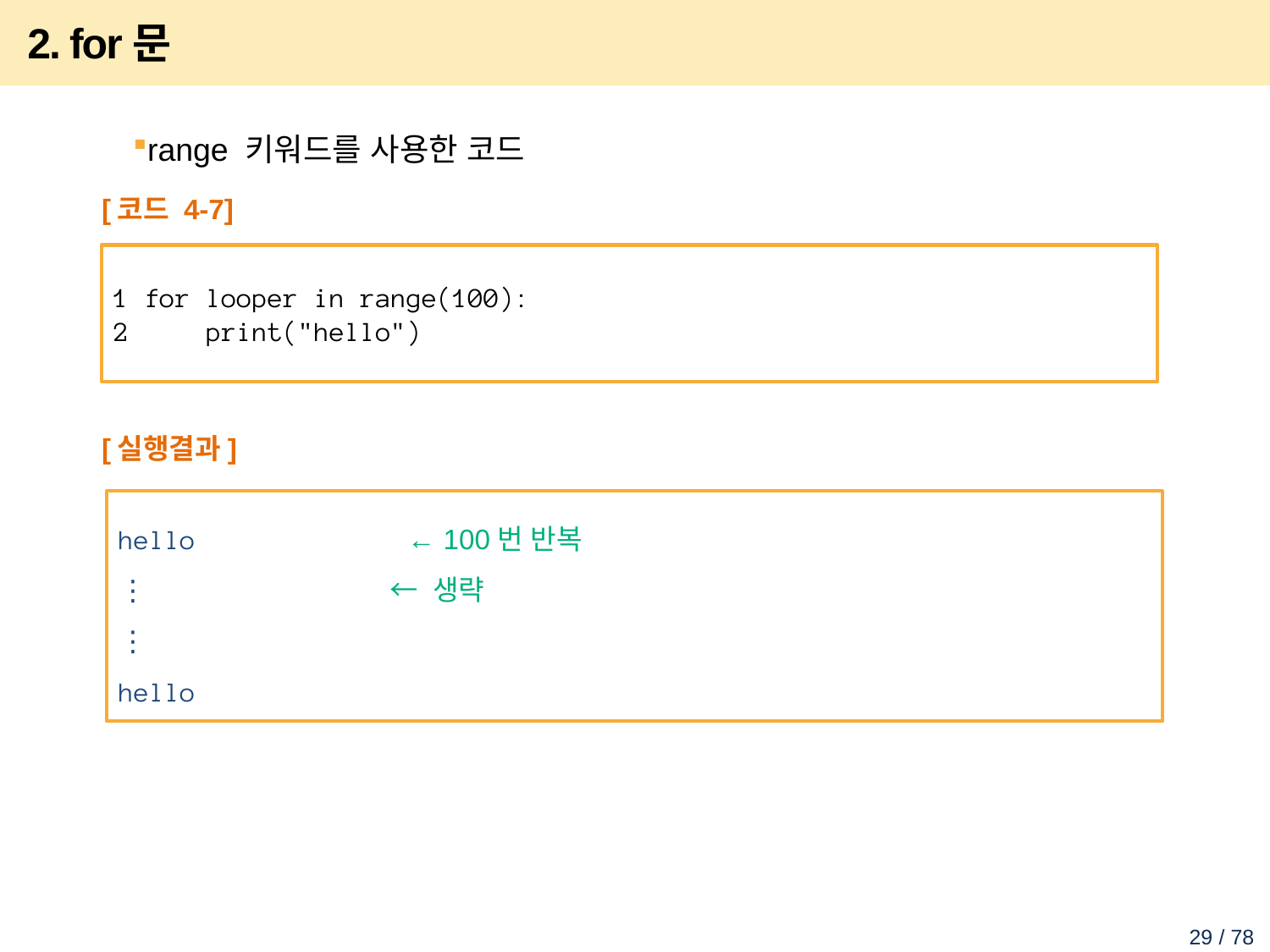

# 2. for문
range 키워드를 사용한 코드

[코드 4-7]
1 for looper in range(100):
2     print("hello")
[실행결과]
hello                          ← 100번 반복
⋮                               ← 생략
⋮
hello